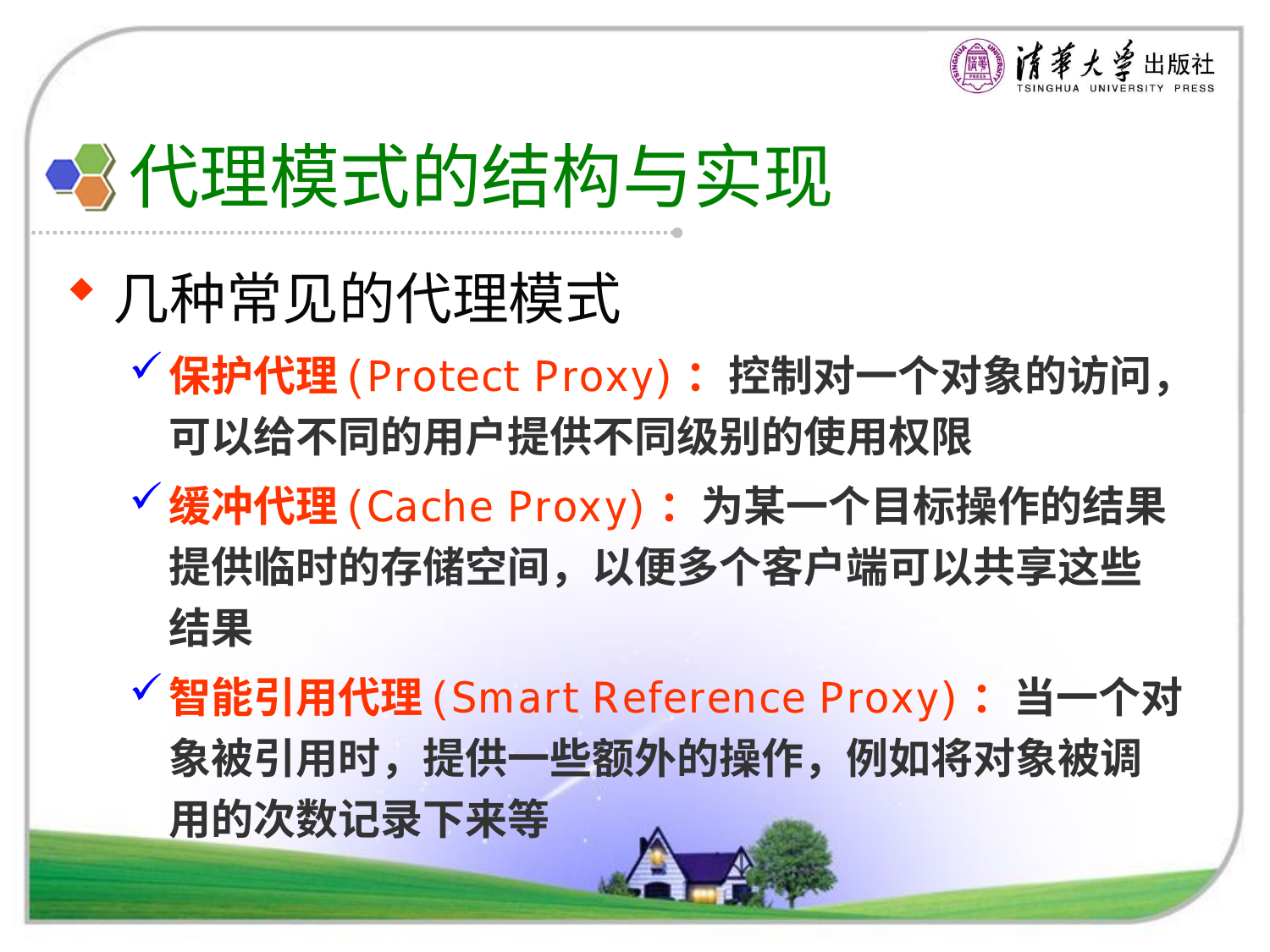

# 代理模式的结构与实现
几种常见的代理模式
保护代理(Protect Proxy)：控制对一个对象的访问，可以给不同的用户提供不同级别的使用权限
缓冲代理(Cache Proxy)：为某一个目标操作的结果提供临时的存储空间，以便多个客户端可以共享这些结果
智能引用代理(Smart Reference Proxy)：当一个对象被引用时，提供一些额外的操作，例如将对象被调用的次数记录下来等